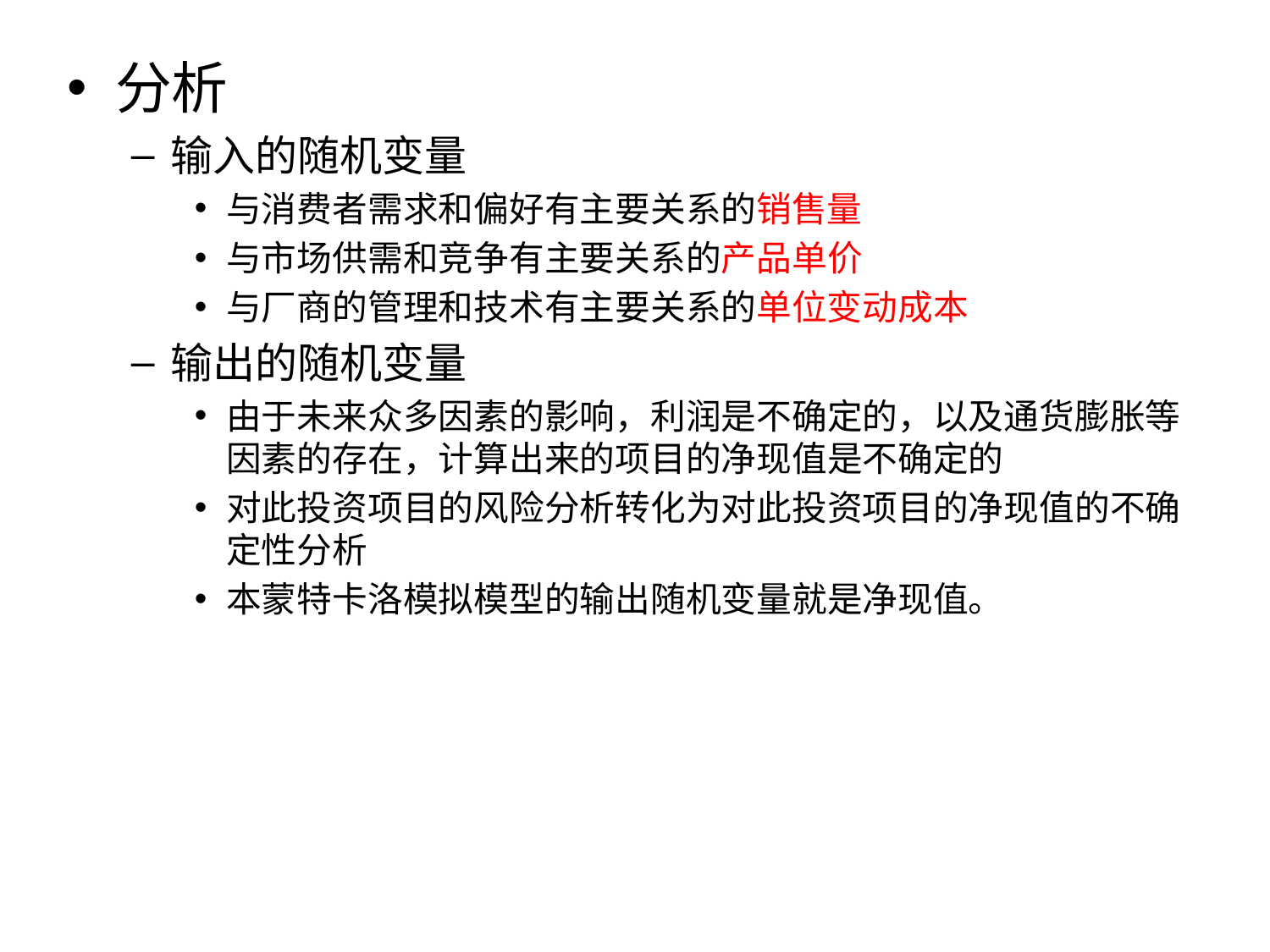

# 分析
输入的随机变量
与消费者需求和偏好有主要关系的销售量
与市场供需和竞争有主要关系的产品单价
与厂商的管理和技术有主要关系的单位变动成本
输出的随机变量
由于未来众多因素的影响，利润是不确定的，以及通货膨胀等因素的存在，计算出来的项目的净现值是不确定的
对此投资项目的风险分析转化为对此投资项目的净现值的不确定性分析
本蒙特卡洛模拟模型的输出随机变量就是净现值。